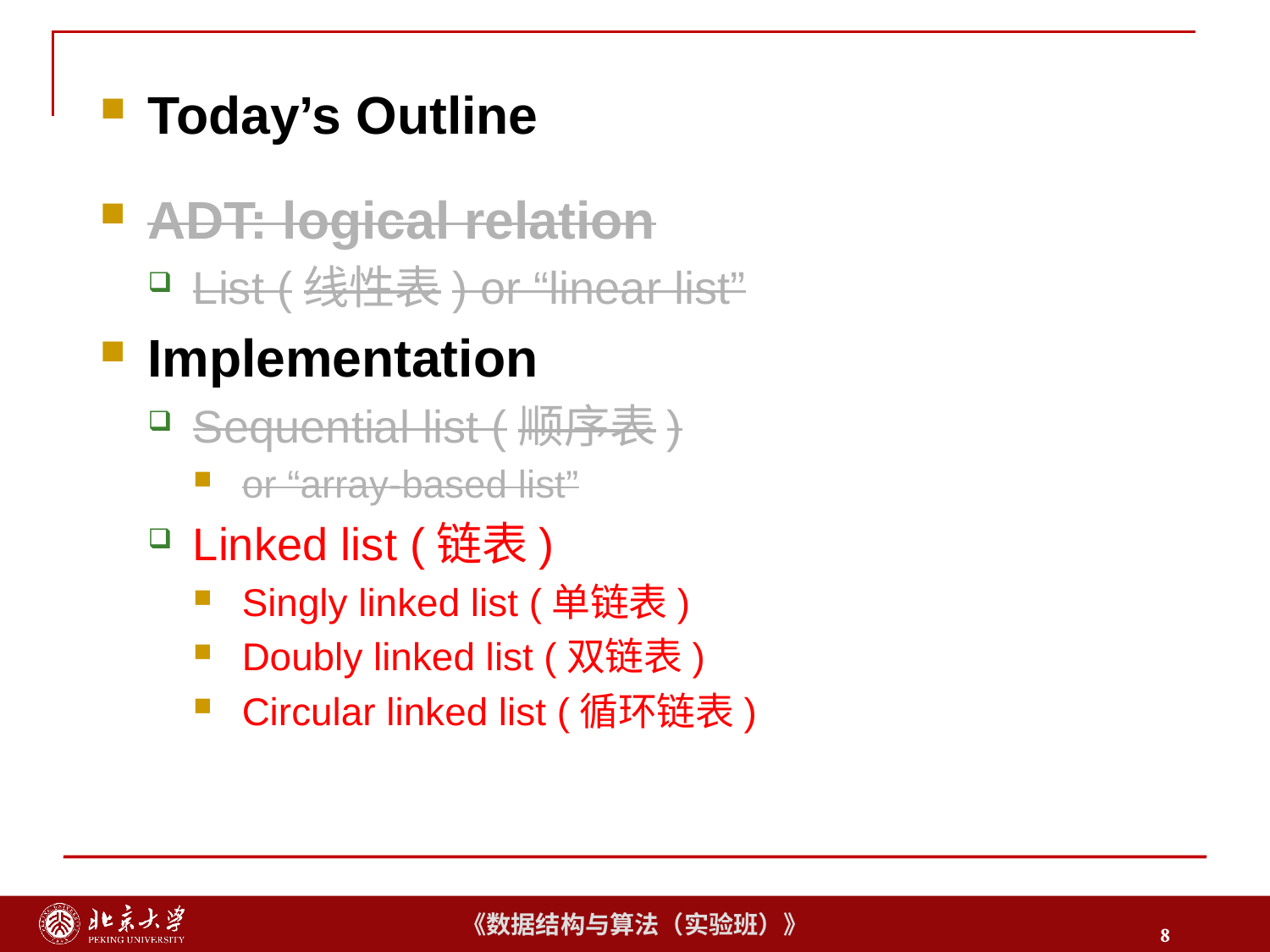

Today’s Outline
ADT: logical relation
List (线性表) or “linear list”
Implementation
Sequential list (顺序表)
or “array-based list”
Linked list (链表)
Singly linked list (单链表)
Doubly linked list (双链表)
Circular linked list (循环链表)
8